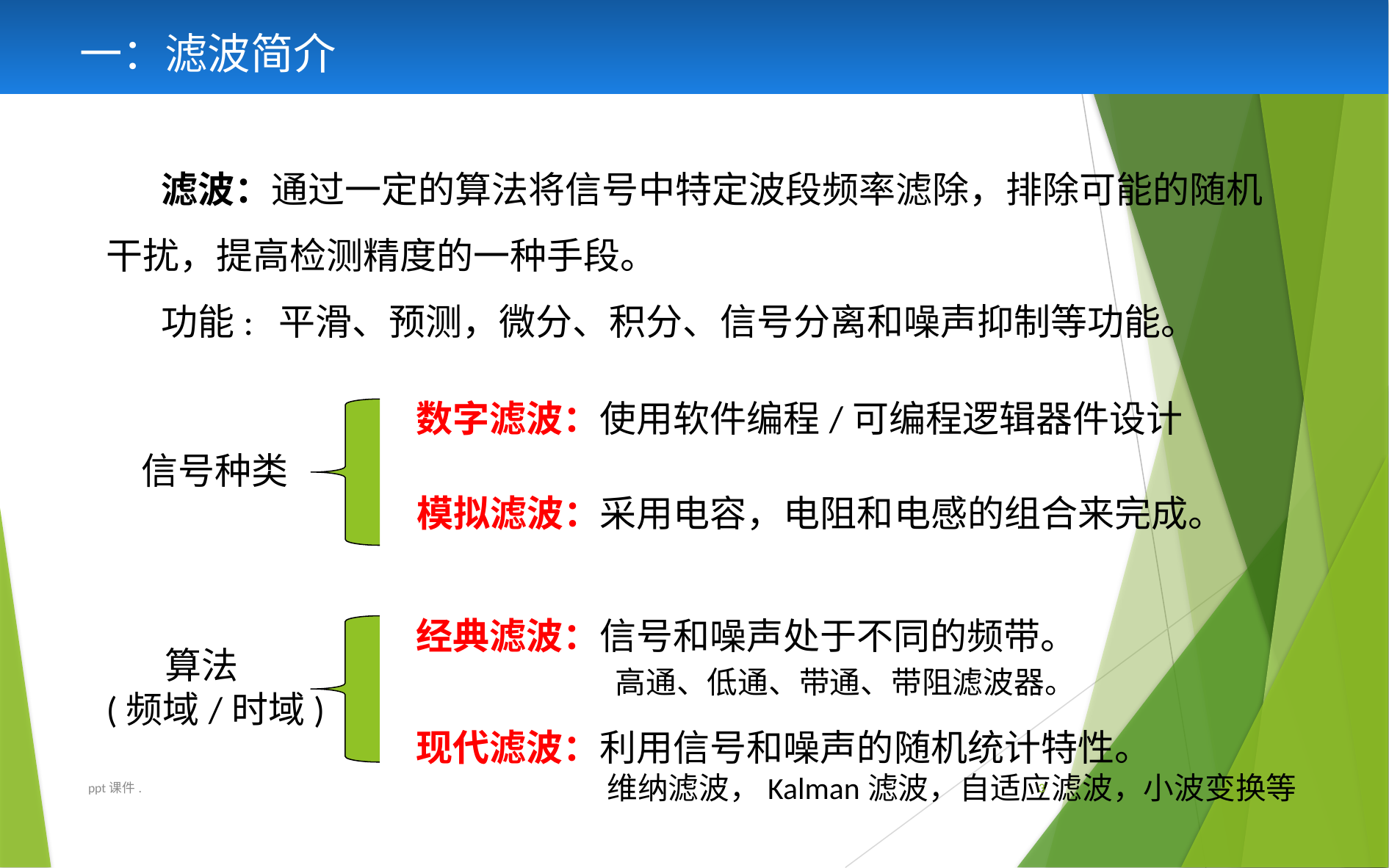

一：滤波简介
滤波：通过一定的算法将信号中特定波段频率滤除，排除可能的随机干扰，提高检测精度的一种手段。
功能:  平滑、预测，微分、积分、信号分离和噪声抑制等功能。
数字滤波：使用软件编程/可编程逻辑器件设计

信号种类
模拟滤波：采用电容，电阻和电感的组合来完成。
经典滤波：信号和噪声处于不同的频带。
                       高通、低通、带通、带阻滤波器。

      算法
(频域/时域)
现代滤波：利用信号和噪声的随机统计特性。
                           维纳滤波，Kalman滤波，自适应滤波，小波变换等
ppt课件.
3